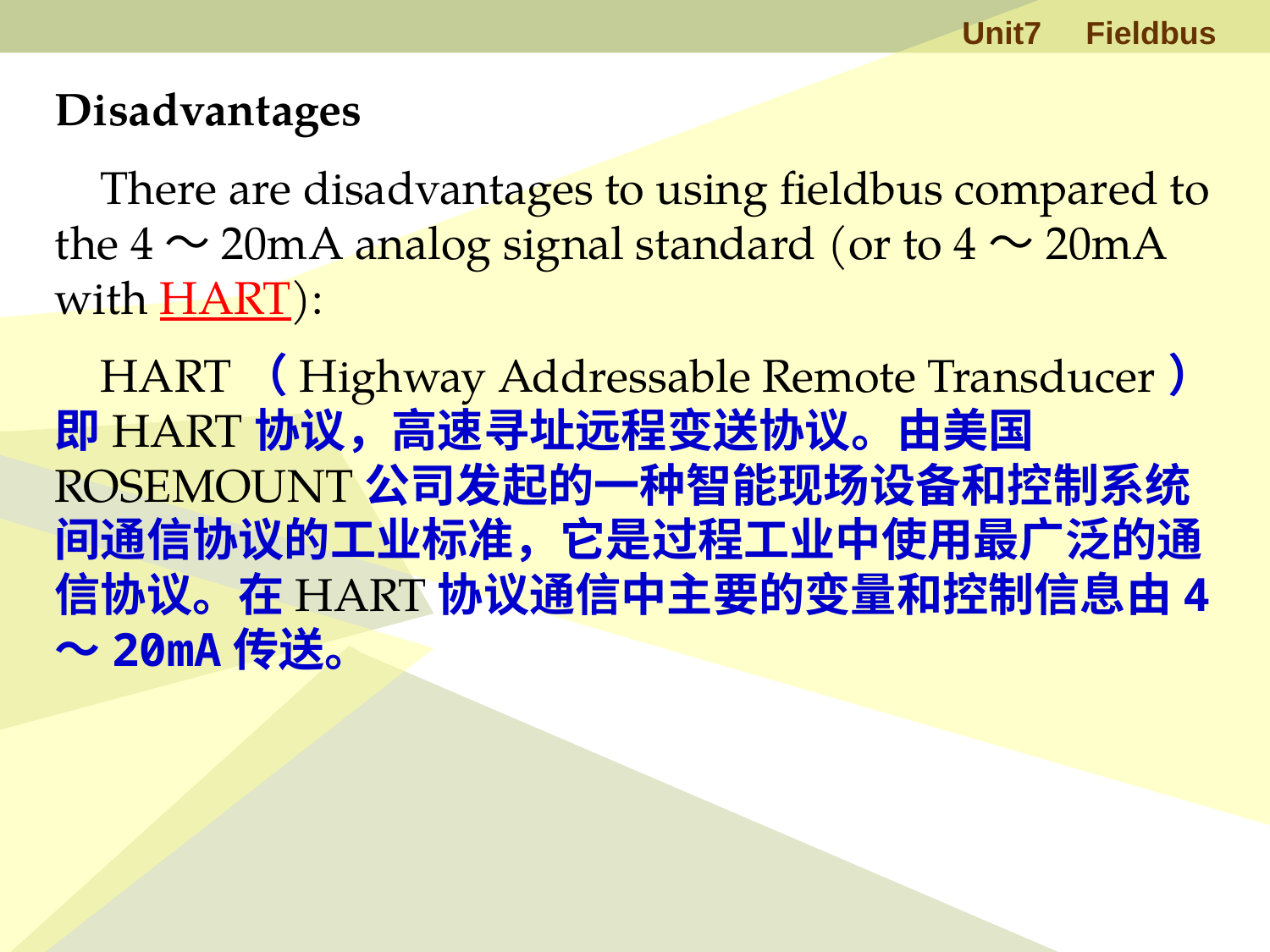

Disadvantages
    There are disadvantages to using fieldbus compared to the 4～20mA analog signal standard (or to 4～20mA with HART):
    HART（Highway Addressable Remote Transducer）即HART协议，高速寻址远程变送协议。由美国ROSEMOUNT公司发起的一种智能现场设备和控制系统间通信协议的工业标准，它是过程工业中使用最广泛的通信协议。在HART协议通信中主要的变量和控制信息由4～20mA传送。